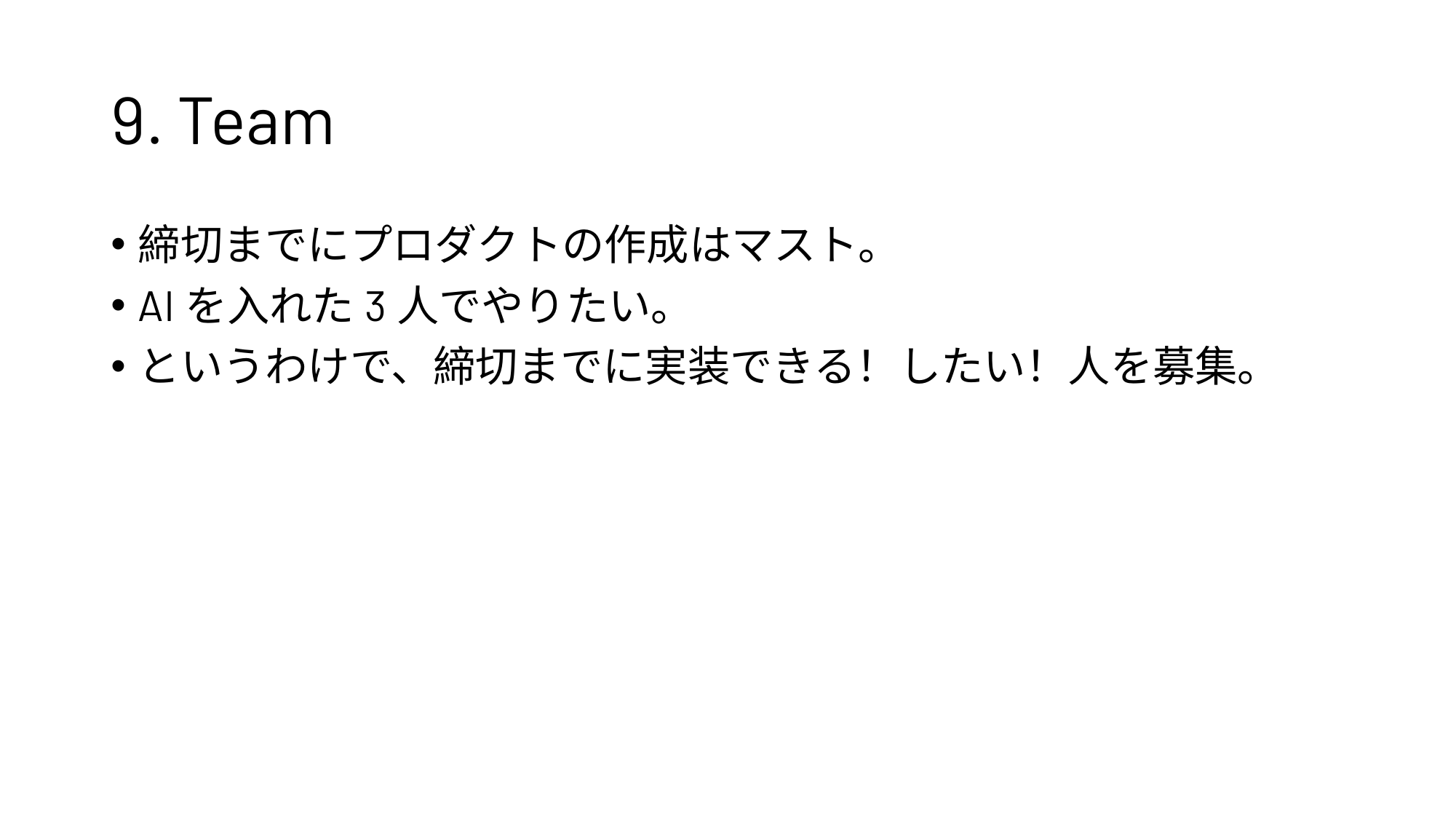

# 9. Team
締切までにプロダクトの作成はマスト。
AIを入れた3人でやりたい。
というわけで、締切までに実装できる！したい！人を募集。